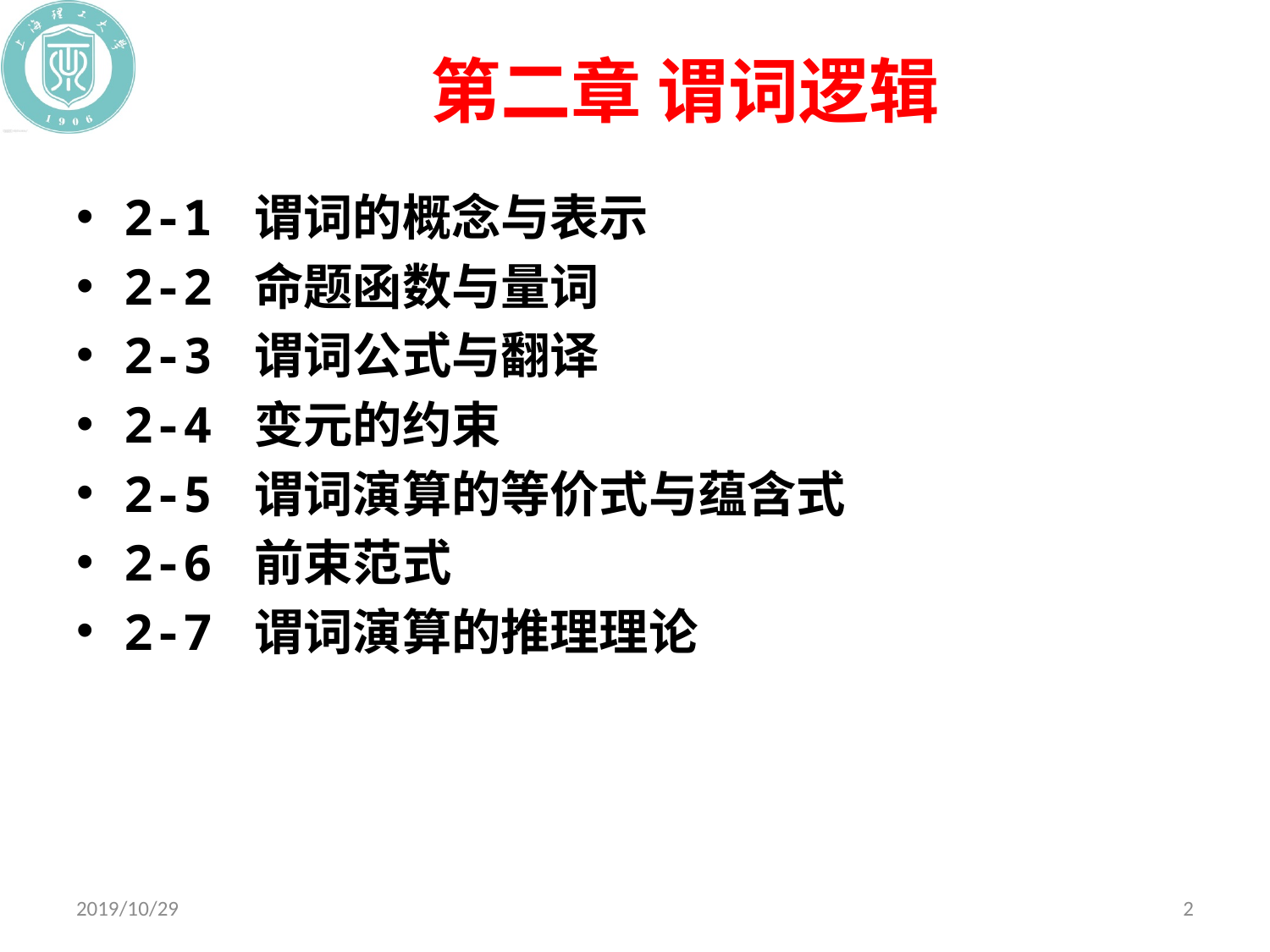

# 第二章 谓词逻辑
2-1 谓词的概念与表示
2-2 命题函数与量词
2-3 谓词公式与翻译
2-4 变元的约束
2-5 谓词演算的等价式与蕴含式
2-6 前束范式
2-7 谓词演算的推理理论
2019/10/29
2